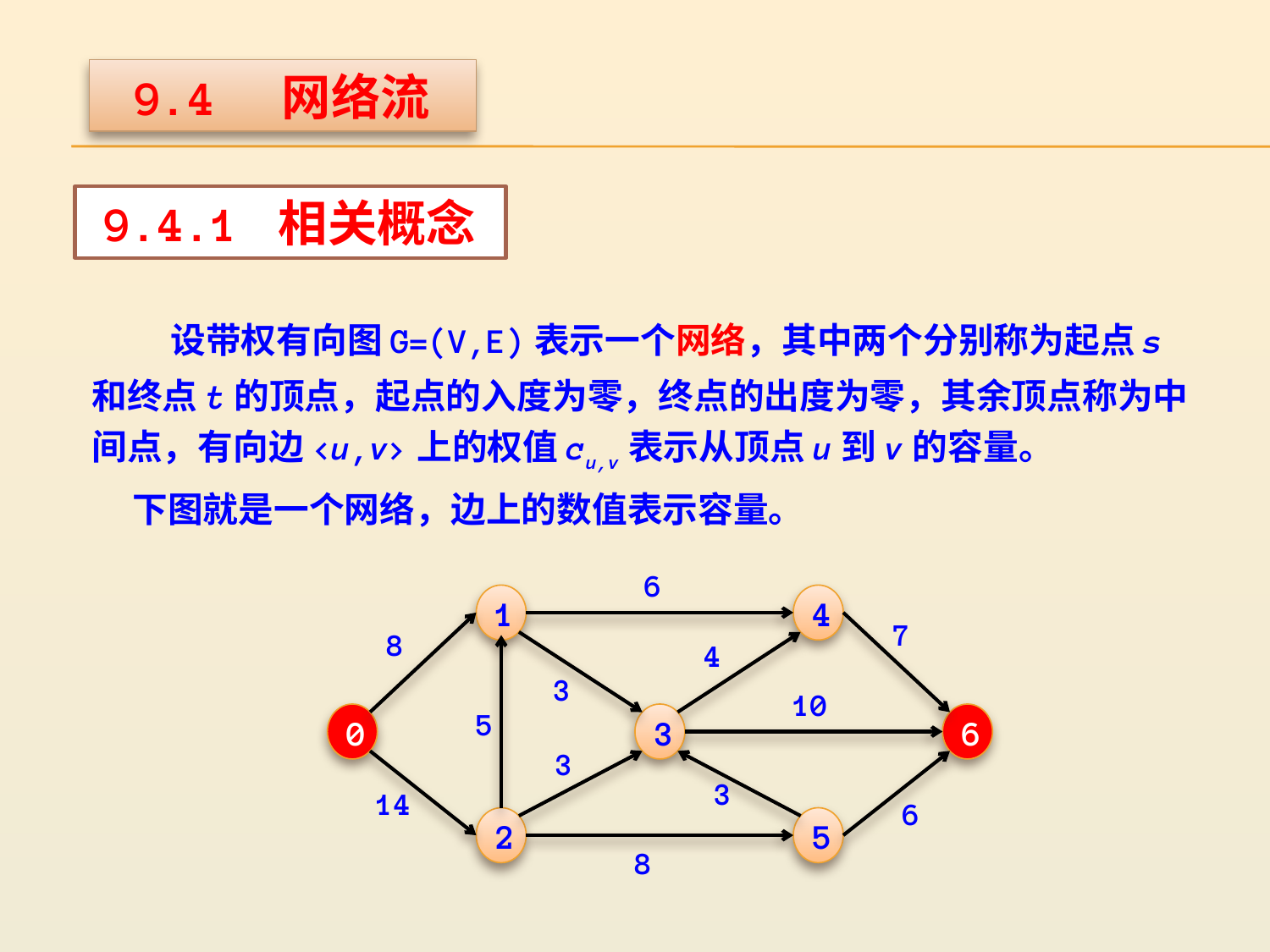

9.4  网络流
9.4.1 相关概念
　　 设带权有向图G=(V,E)表示一个网络，其中两个分别称为起点s和终点t的顶点，起点的入度为零，终点的出度为零，其余顶点称为中间点，有向边<u,v>上的权值cu,v表示从顶点u到v的容量。
    下图就是一个网络，边上的数值表示容量。

6
1
4
7
8
4
3
10
0
5
3
6
3
3
14
6
2
5
8